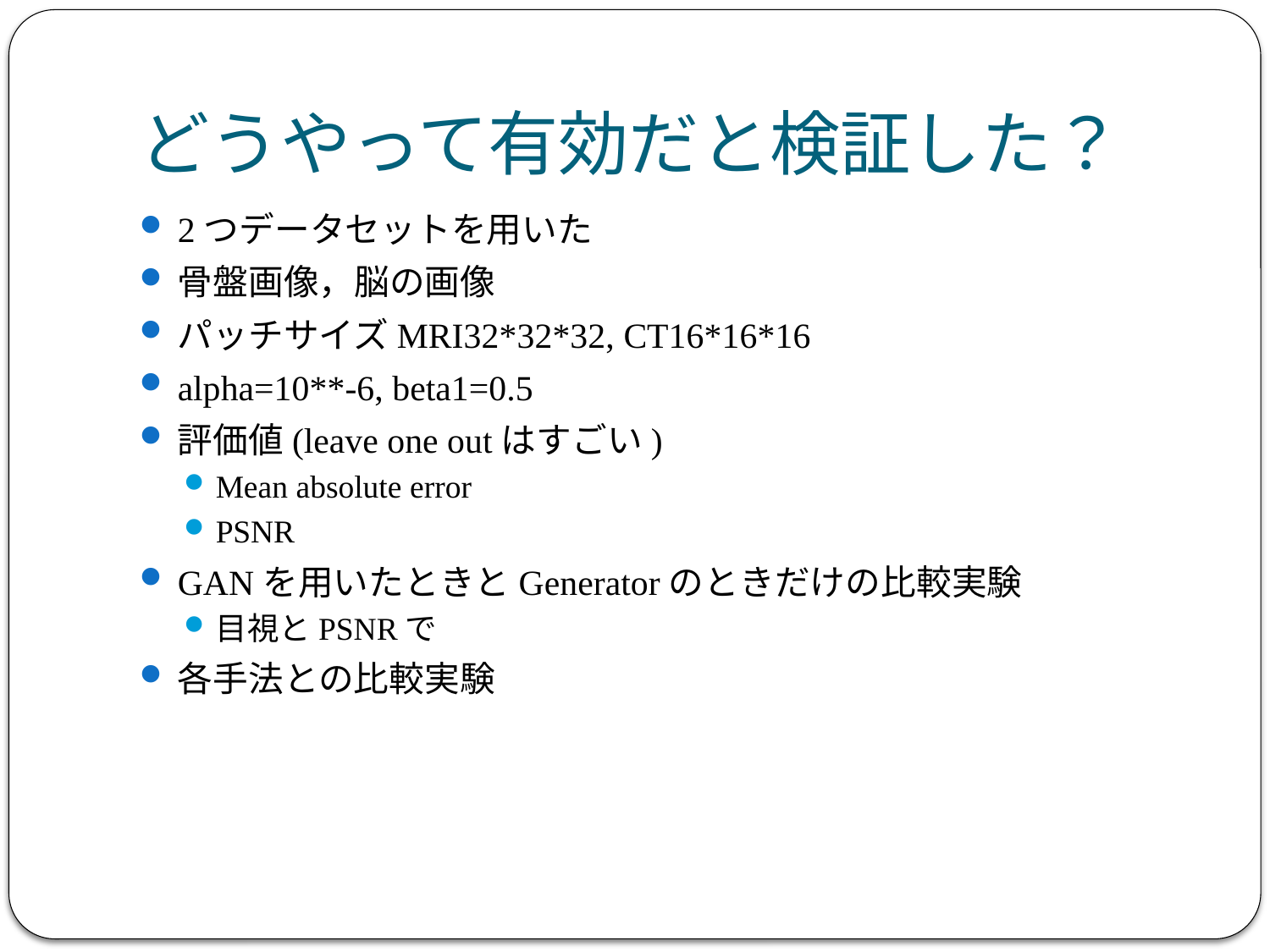

# どうやって有効だと検証した？
2つデータセットを用いた
骨盤画像，脳の画像
パッチサイズMRI32*32*32, CT16*16*16
alpha=10**-6, beta1=0.5
評価値(leave one outはすごい)
Mean absolute error
PSNR
GANを用いたときとGeneratorのときだけの比較実験
目視とPSNRで
各手法との比較実験